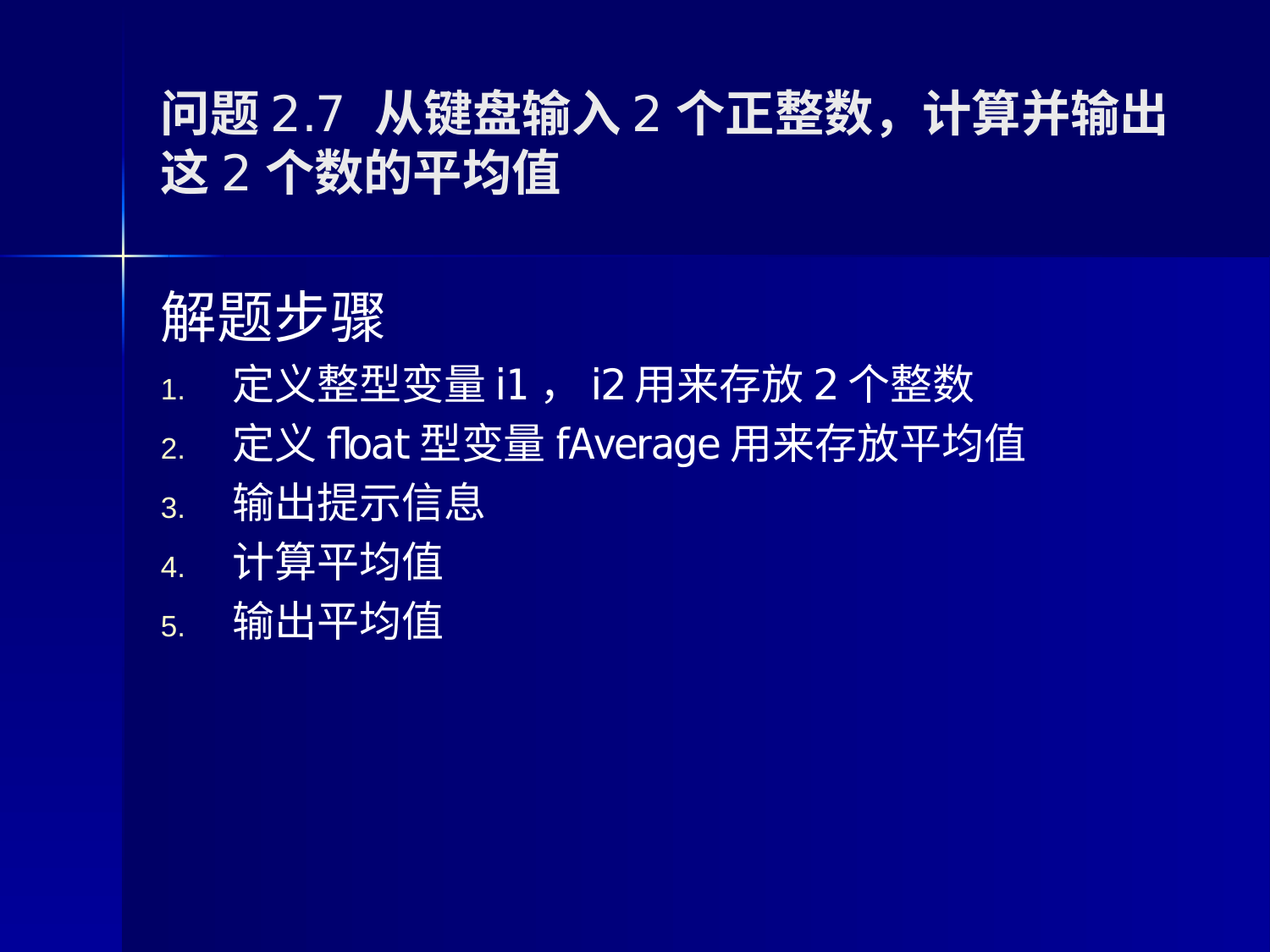

# 问题2.7 从键盘输入2个正整数，计算并输出这2个数的平均值
解题步骤
定义整型变量i1，i2用来存放2个整数
定义float型变量fAverage用来存放平均值
输出提示信息
计算平均值
输出平均值